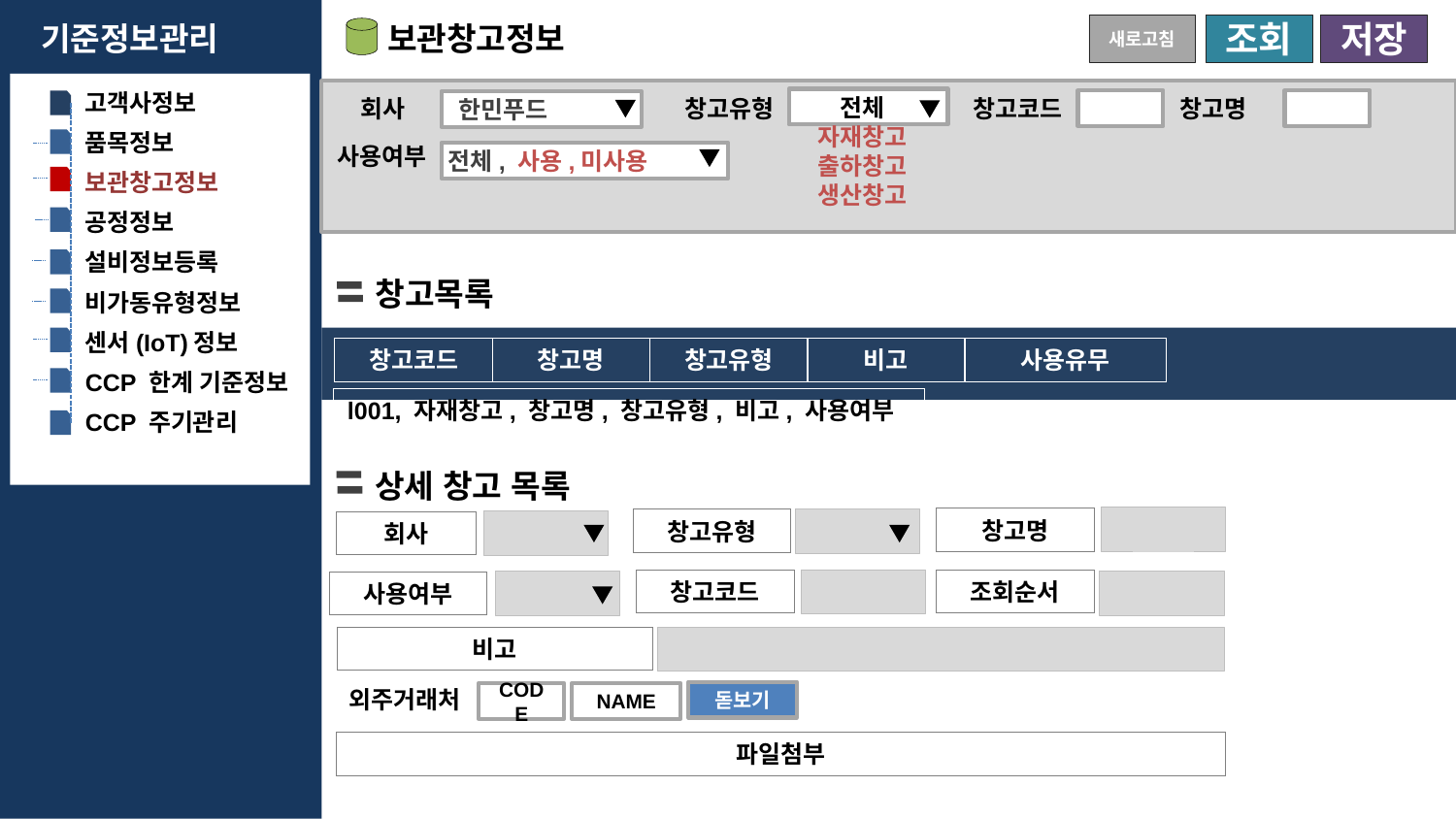

보관창고정보
기준정보관리
새로고침
조회
저장

고객사정보

전체
자재창고
출하창고
생산창고
회사
창고코드
창고유형
창고명
한민푸드

품목정보

사용여부
전체, 사용,미사용

보관창고정보

공정정보

설비정보등록

창고목록
비가동유형정보

센서(IoT)정보

창고코드
창고명
창고유형
비고
사용유무
CCP 한계 기준정보

l001, 자재창고, 창고명, 창고유형, 비고, 사용여부
CCP 주기관리

상세 창고 목록

창고명
창고유형

회사

창고코드
조회순서

사용여부

비고

외주거래처
돋보기
CODE
NAME
파일첨부